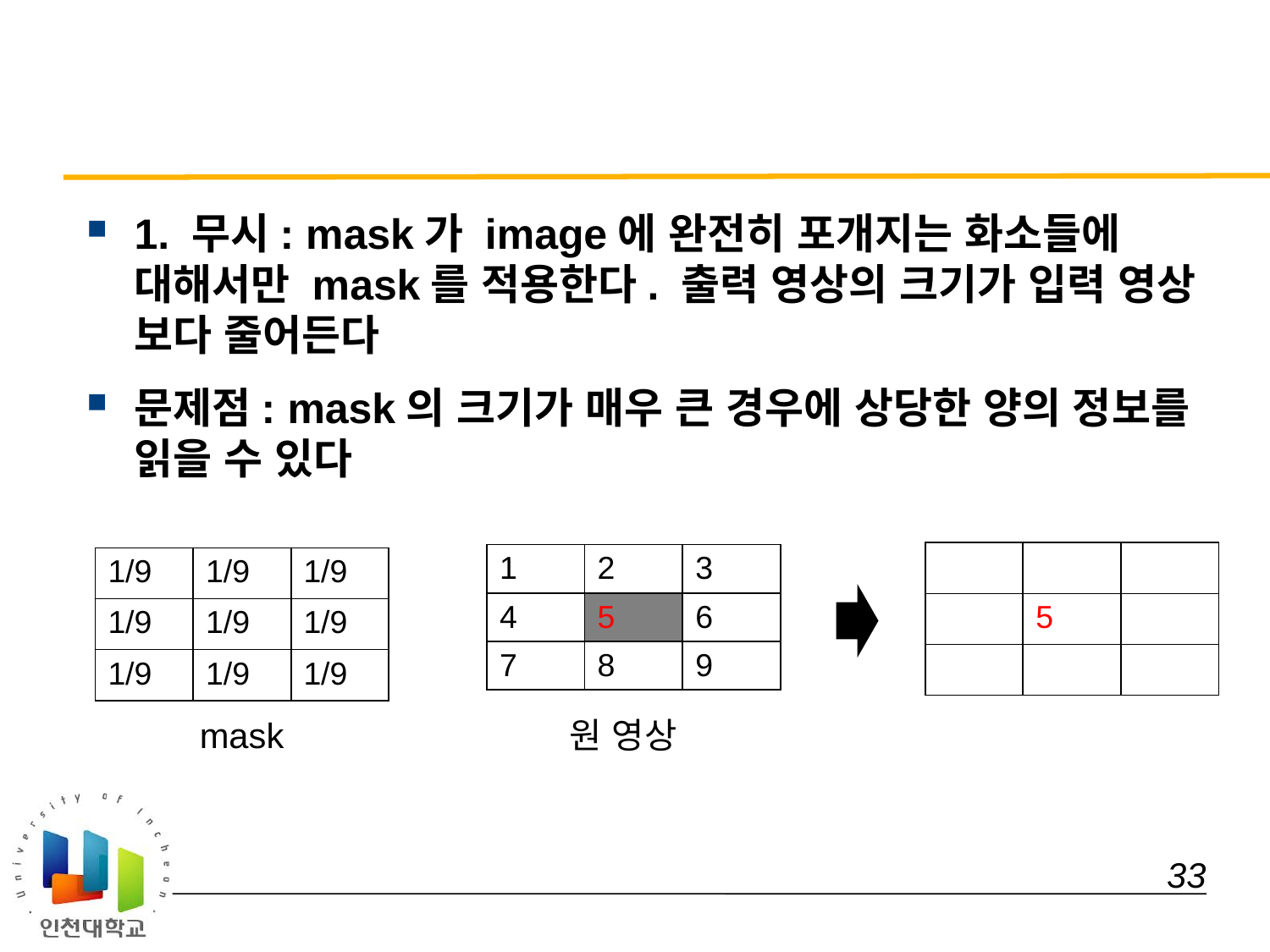

#
1. 무시: mask가 image에 완전히 포개지는 화소들에 대해서만 mask를 적용한다. 출력 영상의 크기가 입력 영상 보다 줄어든다
문제점: mask의 크기가 매우 큰 경우에 상당한 양의 정보를 읽을 수 있다

|  |  |  |
| --- | --- | --- |
|  | 5 |  |
|  |  |  |
| 1 | 2 | 3 |
| --- | --- | --- |
| 4 | 5 | 6 |
| 7 | 8 | 9 |
| 1/9 | 1/9 | 1/9 |
| --- | --- | --- |
| 1/9 | 1/9 | 1/9 |
| 1/9 | 1/9 | 1/9 |

mask
원 영상
 33